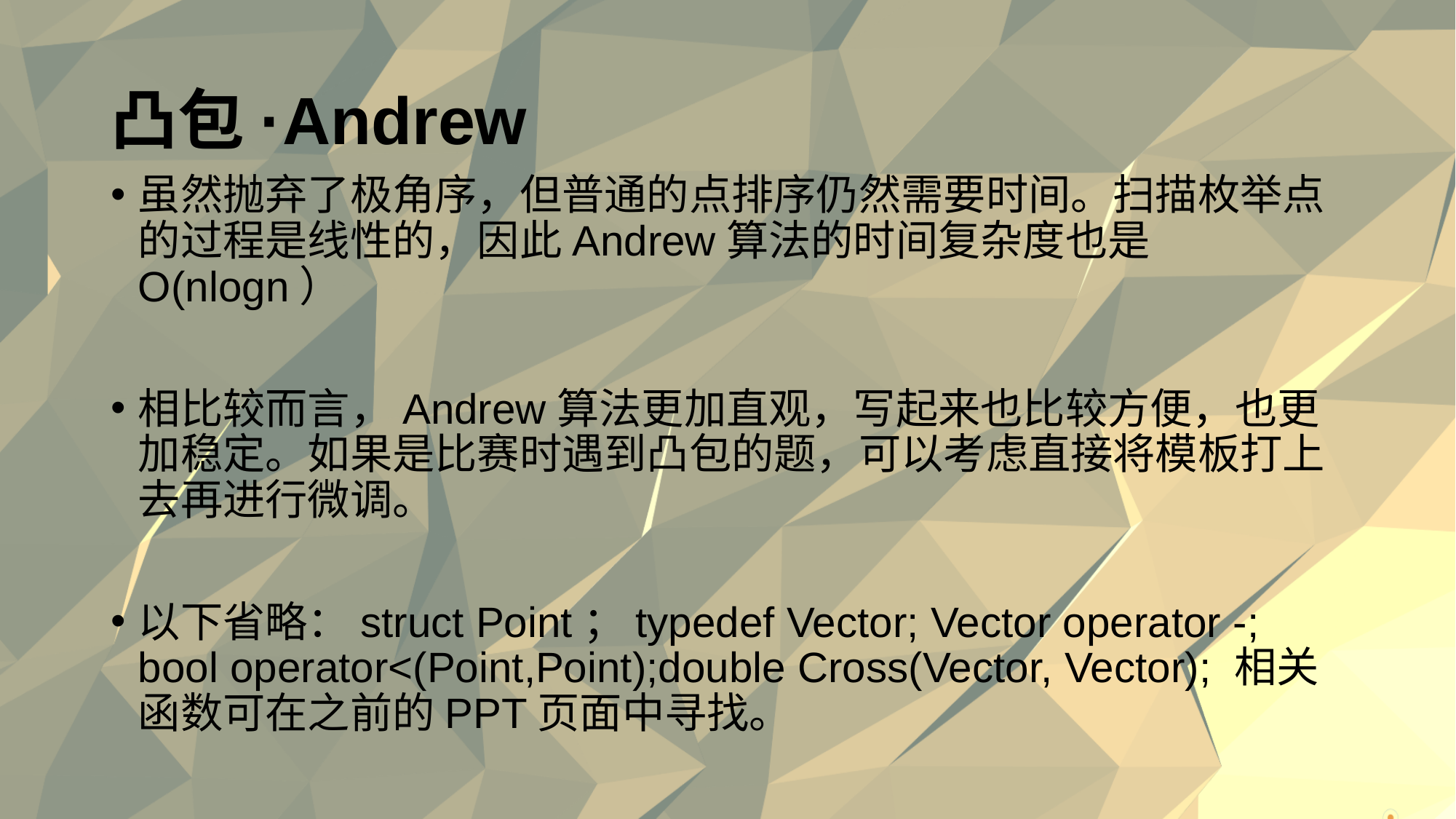

# 凸包·Andrew
虽然抛弃了极角序，但普通的点排序仍然需要时间。扫描枚举点的过程是线性的，因此Andrew算法的时间复杂度也是O(nlogn）

相比较而言，Andrew算法更加直观，写起来也比较方便，也更加稳定。如果是比赛时遇到凸包的题，可以考虑直接将模板打上去再进行微调。

以下省略：struct Point；typedef Vector; Vector operator -; bool operator<(Point,Point);double Cross(Vector, Vector); 相关函数可在之前的PPT页面中寻找。